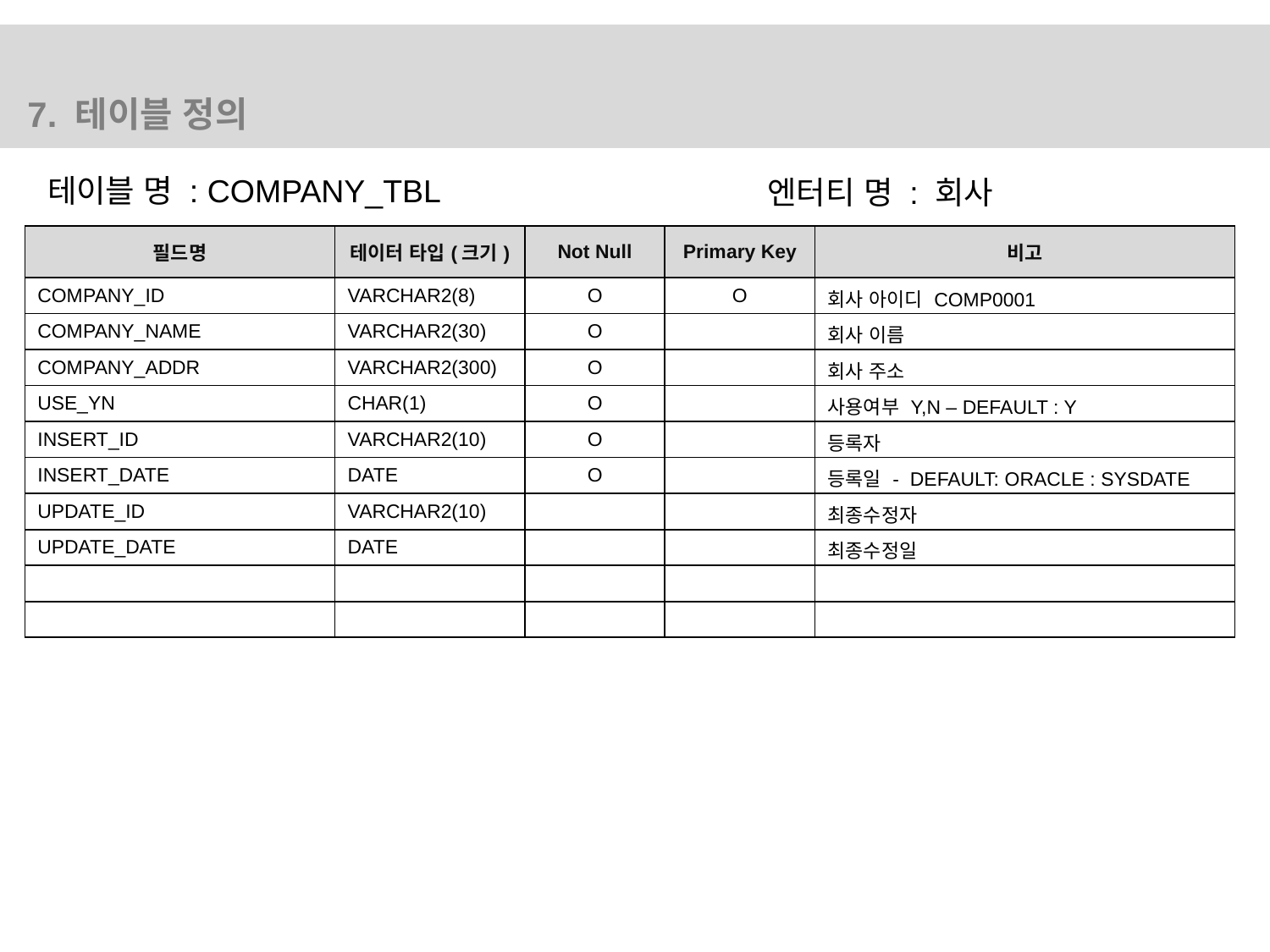

7. 테이블 정의
테이블 명 : COMPANY_TBL
엔터티 명 : 회사
| 필드명 | 테이터 타입(크기) | Not Null | Primary Key | 비고 |
| --- | --- | --- | --- | --- |
| COMPANY\_ID | VARCHAR2(8) | O | O | 회사 아이디 COMP0001 |
| COMPANY\_NAME | VARCHAR2(30) | O |  | 회사 이름 |
| COMPANY\_ADDR | VARCHAR2(300) | O |  | 회사 주소 |
| USE\_YN | CHAR(1) | O |  | 사용여부 Y,N – DEFAULT : Y |
| INSERT\_ID | VARCHAR2(10) | O |  | 등록자 |
| INSERT\_DATE | DATE | O |  | 등록일 - DEFAULT: ORACLE : SYSDATE |
| UPDATE\_ID | VARCHAR2(10) |  |  | 최종수정자 |
| UPDATE\_DATE | DATE |  |  | 최종수정일 |
|  |  |  |  |  |
|  |  |  |  |  |